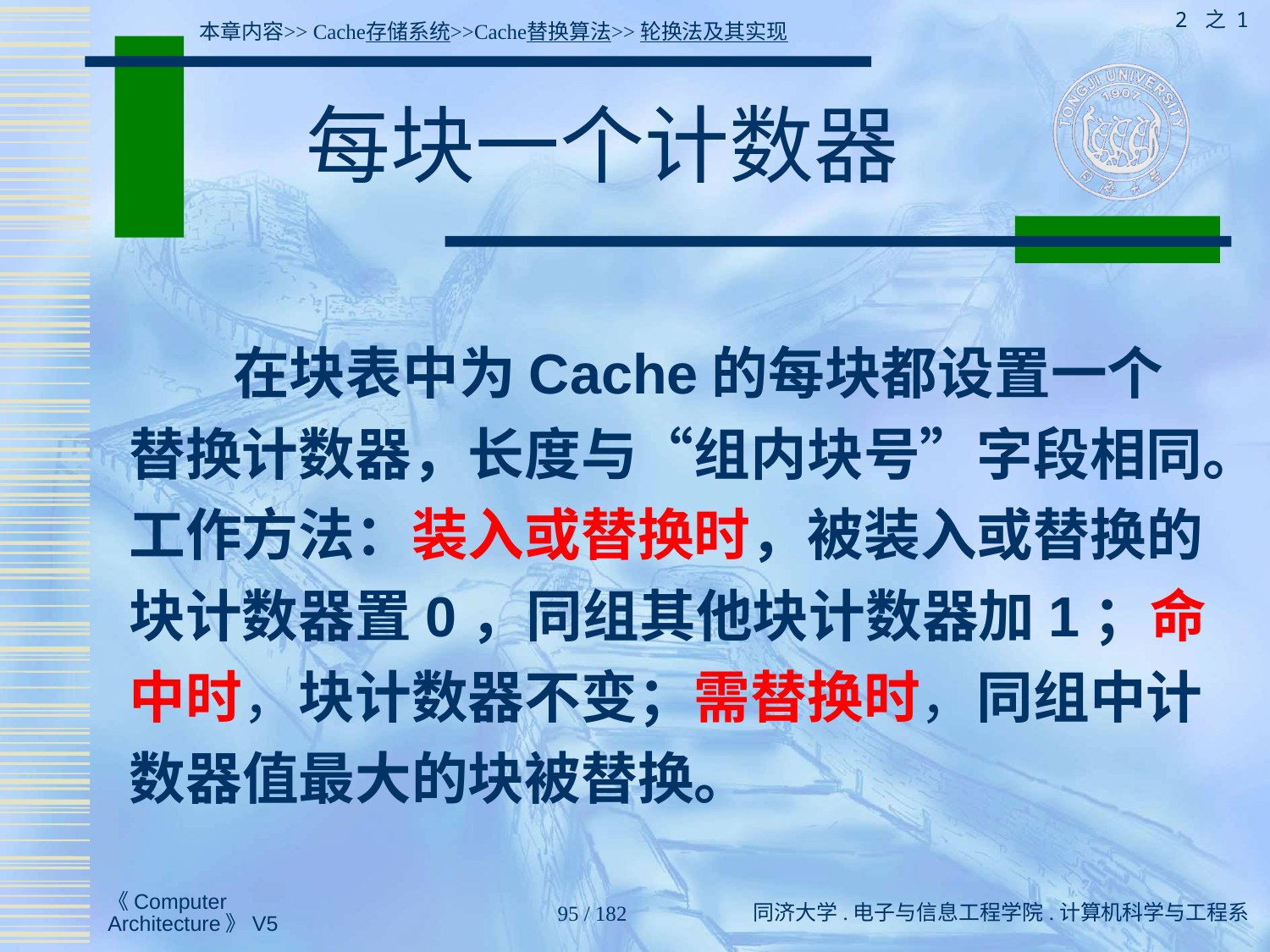

2 之 1
本章内容>> Cache存储系统>>Cache替换算法>>轮换法及其实现
# 每块一个计数器
       在块表中为Cache的每块都设置一个替换计数器，长度与“组内块号”字段相同。工作方法：装入或替换时，被装入或替换的块计数器置0，同组其他块计数器加1；命中时，块计数器不变；需替换时，同组中计数器值最大的块被替换。